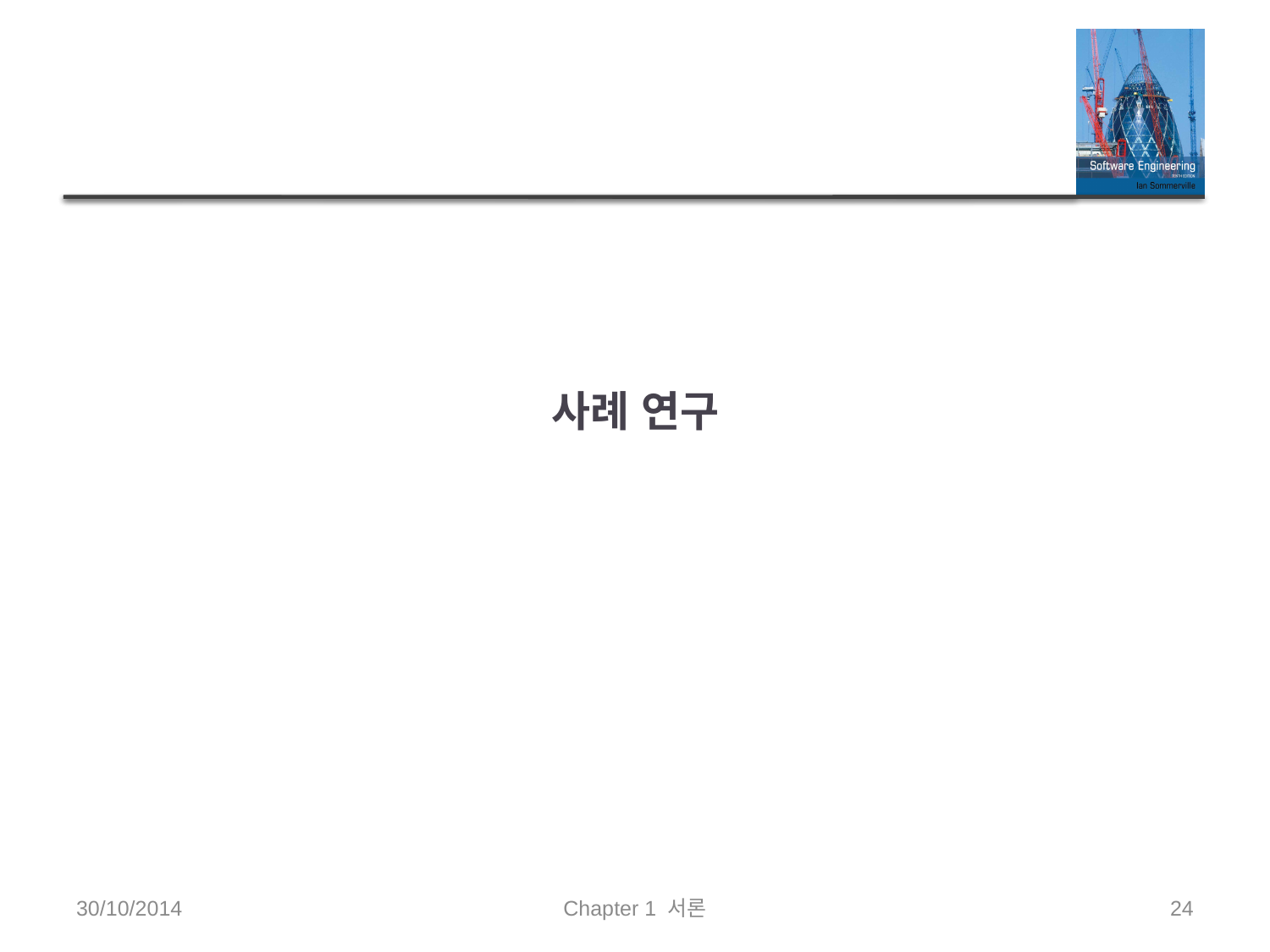

# 사례 연구
30/10/2014
Chapter 1 서론
24